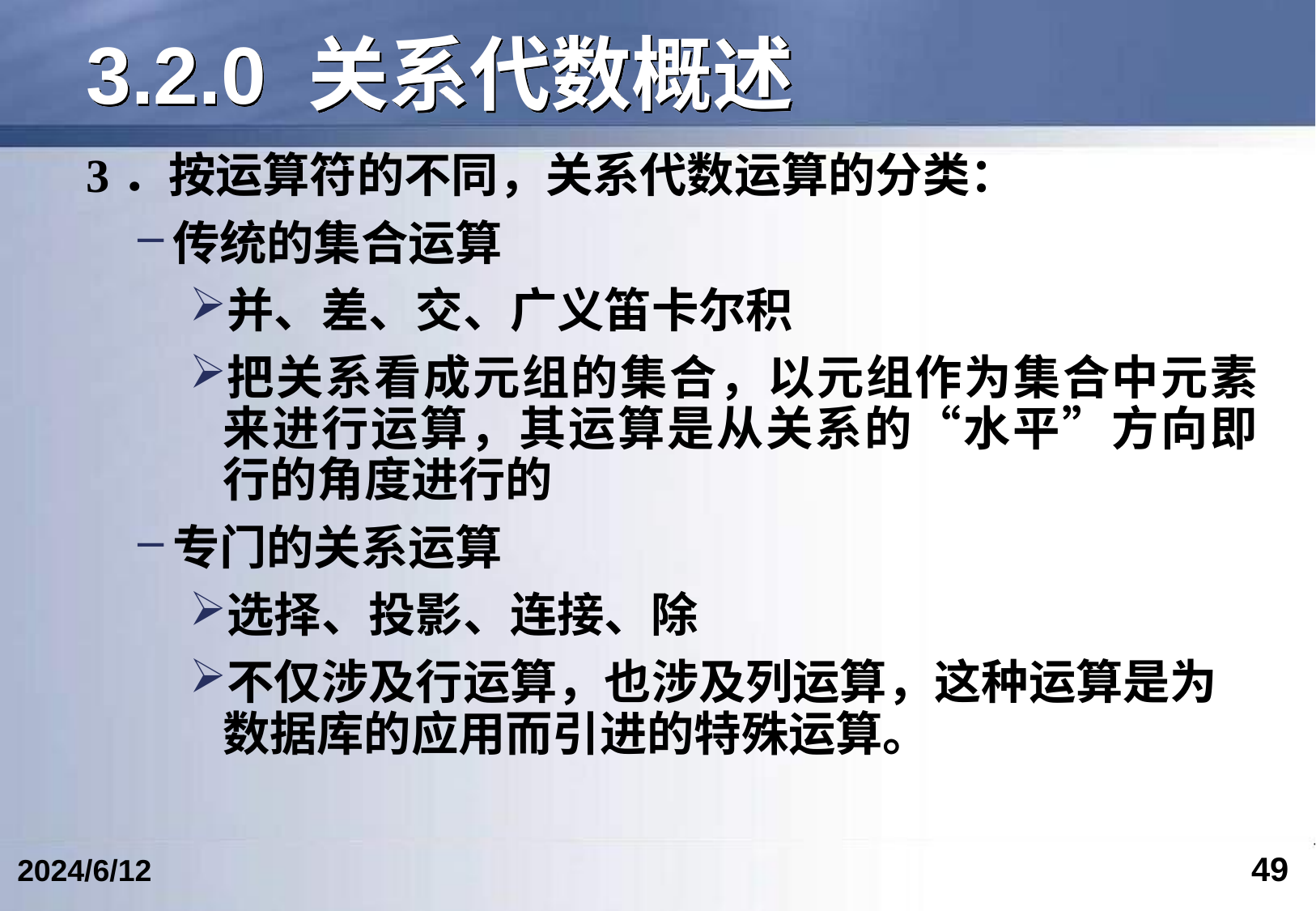

# 3.2.0 关系代数概述
3．按运算符的不同，关系代数运算的分类：
传统的集合运算
并、差、交、广义笛卡尔积
把关系看成元组的集合，以元组作为集合中元素来进行运算，其运算是从关系的“水平”方向即行的角度进行的
专门的关系运算
选择、投影、连接、除
不仅涉及行运算，也涉及列运算，这种运算是为数据库的应用而引进的特殊运算。
49
2024/6/12